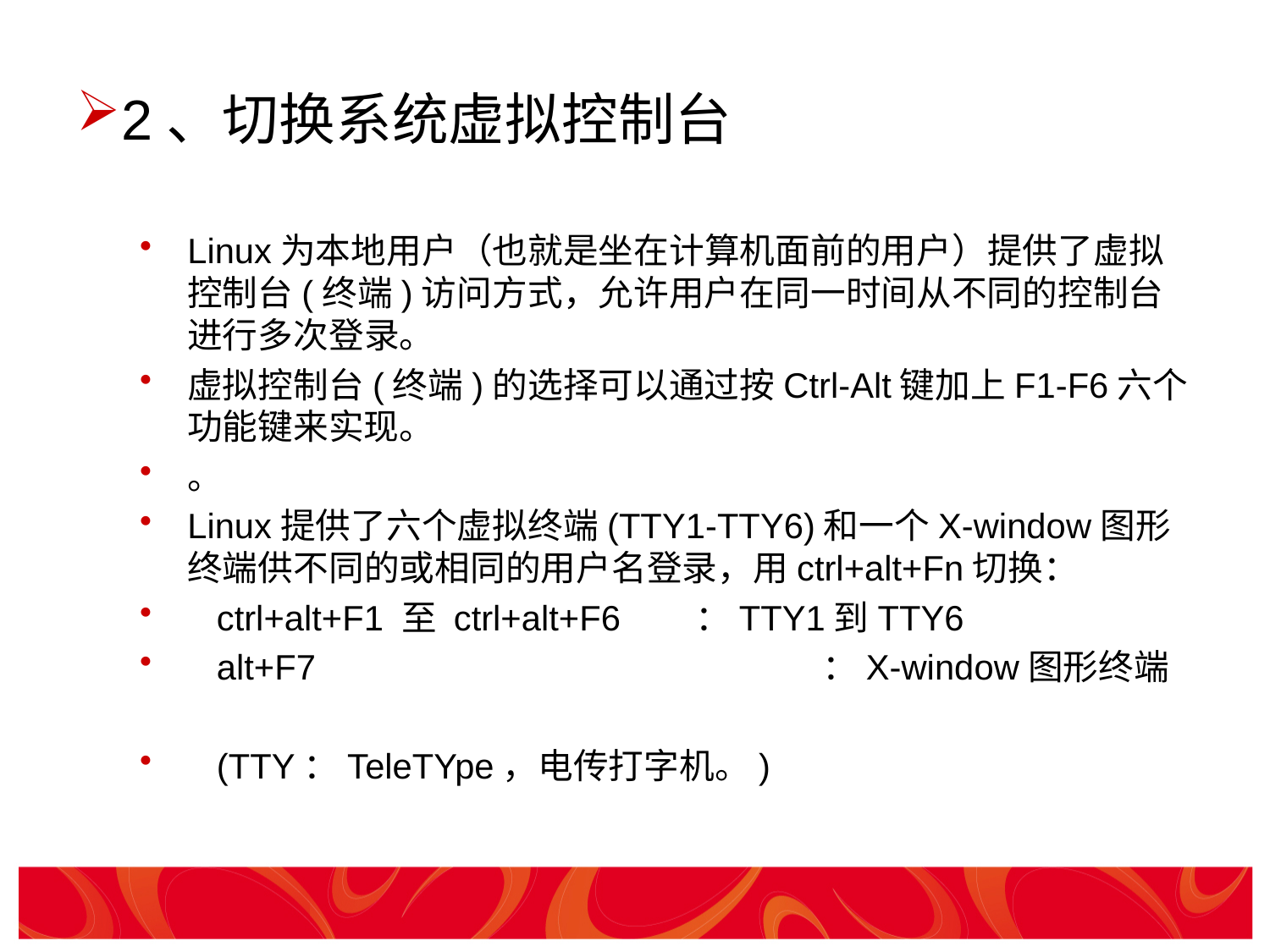

# 2、切换系统虚拟控制台
Linux为本地用户（也就是坐在计算机面前的用户）提供了虚拟控制台(终端)访问方式，允许用户在同一时间从不同的控制台进行多次登录。
虚拟控制台(终端)的选择可以通过按Ctrl-Alt键加上F1-F6六个功能键来实现。
。
Linux提供了六个虚拟终端(TTY1-TTY6)和一个X-window图形终端供不同的或相同的用户名登录，用ctrl+alt+Fn切换：
   ctrl+alt+F1 至 ctrl+alt+F6	：TTY1到TTY6
   alt+F7 				：X-window图形终端

   (TTY：TeleTYpe，电传打字机。)